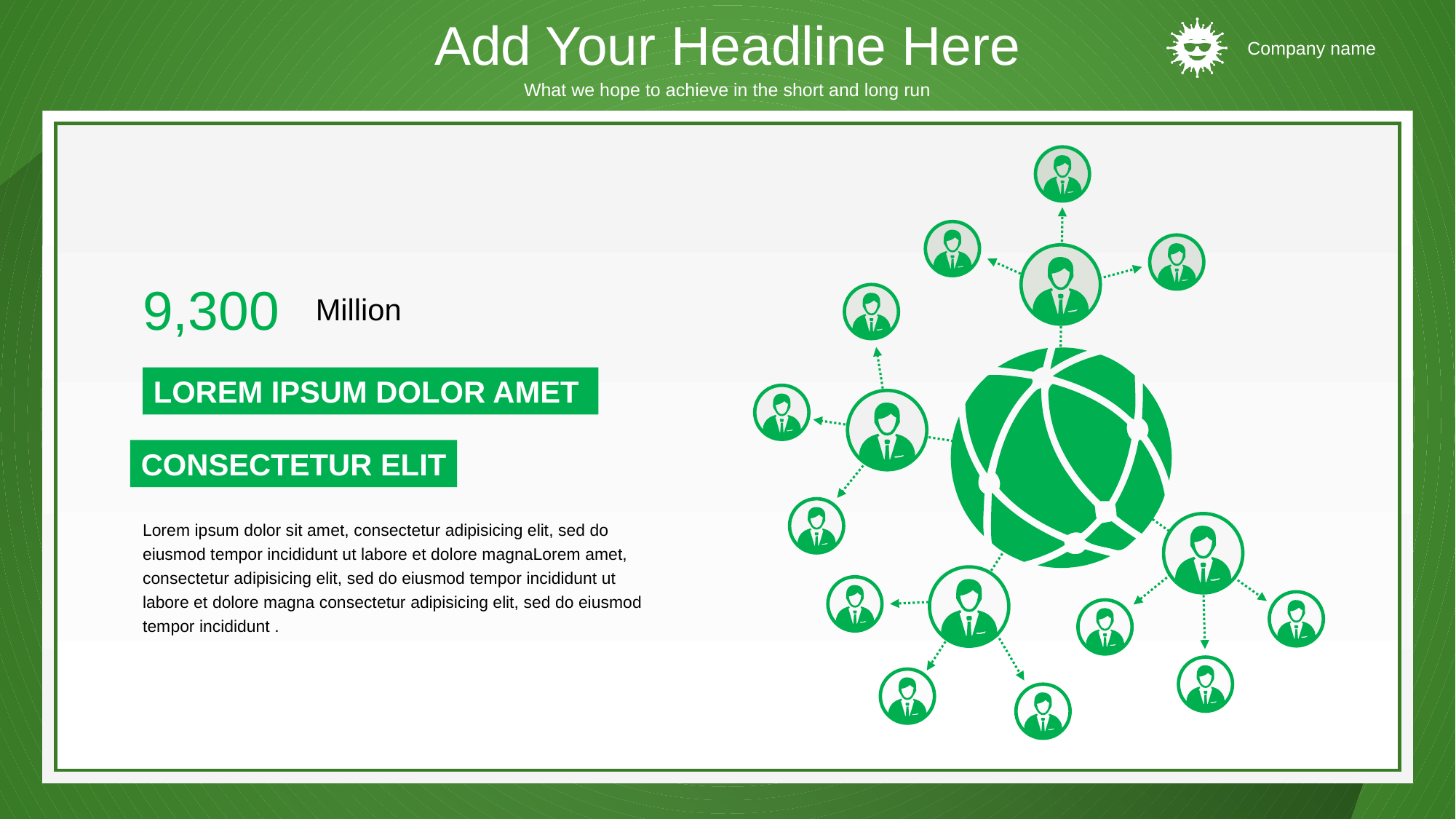

Add Your Headline Here
What we hope to achieve in the short and long run

文字

9,300
Million
LOREM IPSUM DOLOR AMET
CONSECTETUR ELIT
Lorem ipsum dolor sit amet, consectetur adipisicing elit, sed do eiusmod tempor incididunt ut labore et dolore magnaLorem amet, consectetur adipisicing elit, sed do eiusmod tempor incididunt ut labore et dolore magna consectetur adipisicing elit, sed do eiusmod tempor incididunt .

边框